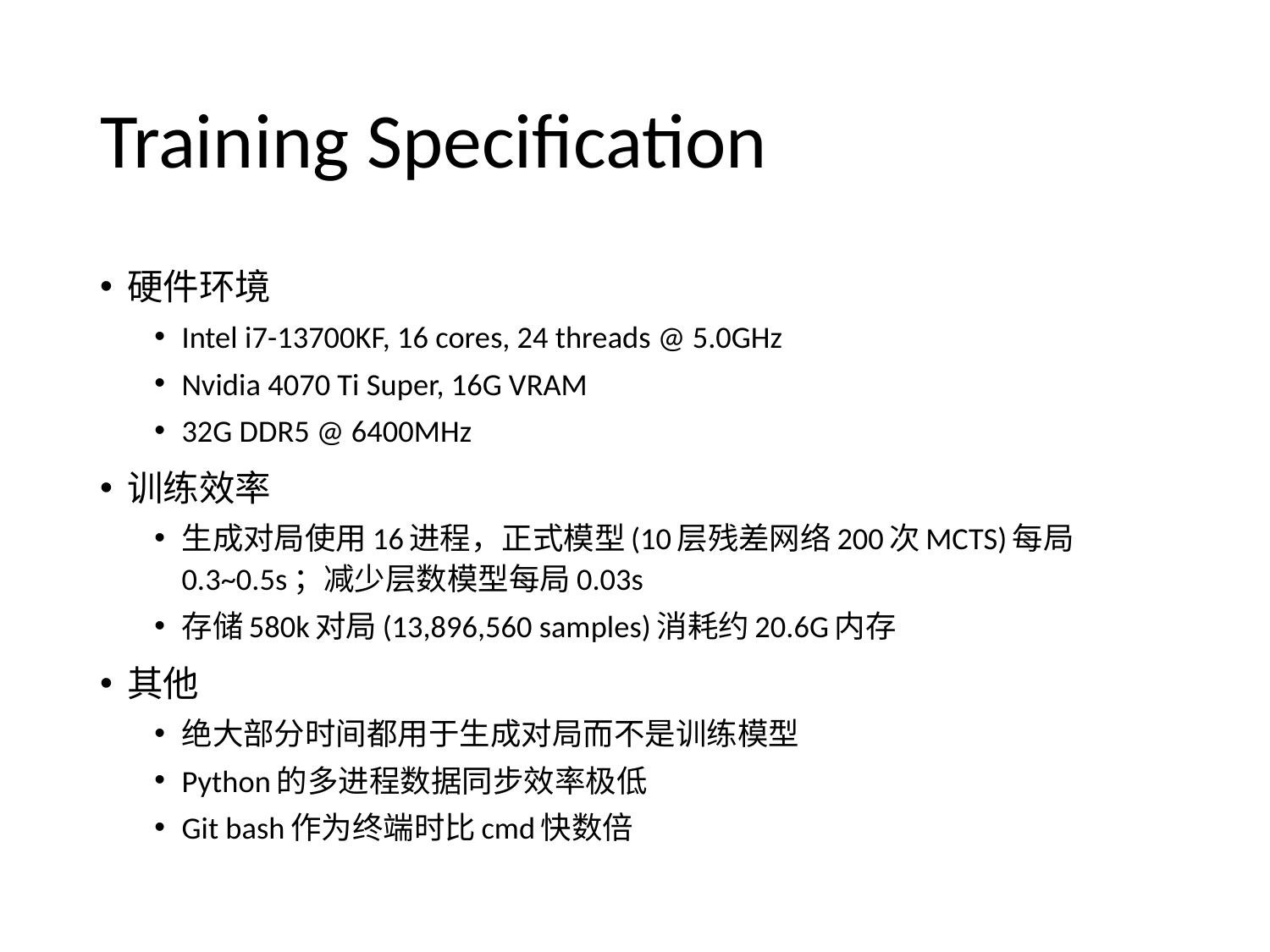

# Training Specification
硬件环境
Intel i7-13700KF, 16 cores, 24 threads @ 5.0GHz
Nvidia 4070 Ti Super, 16G VRAM
32G DDR5 @ 6400MHz
训练效率
生成对局使用16进程，正式模型(10层残差网络200次MCTS)每局0.3~0.5s；减少层数模型每局0.03s
存储580k对局(13,896,560 samples)消耗约20.6G内存
其他
绝大部分时间都用于生成对局而不是训练模型
Python的多进程数据同步效率极低
Git bash作为终端时比cmd快数倍